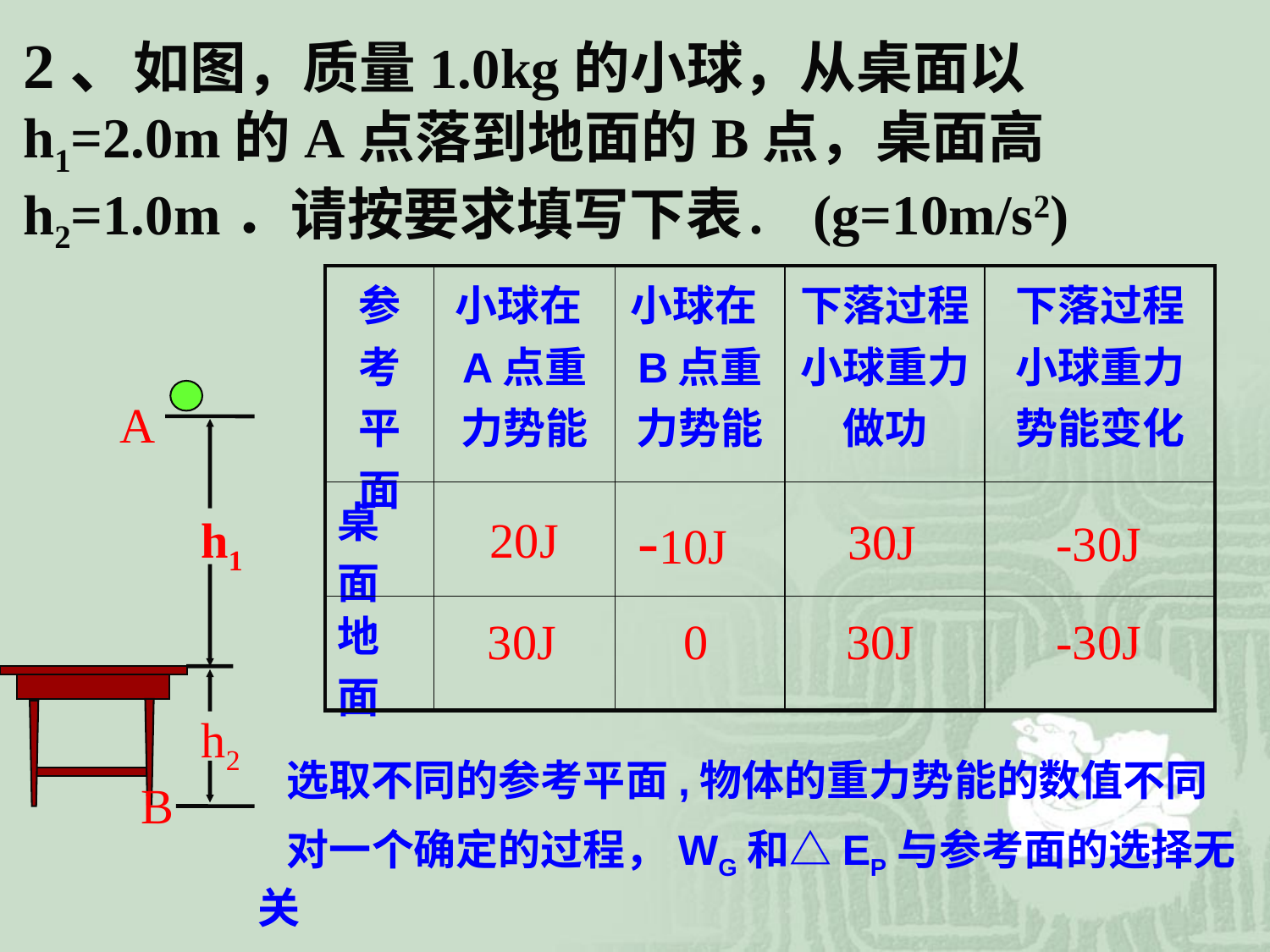

2、如图，质量1.0kg的小球，从桌面以h1=2.0m的A点落到地面的B点，桌面高h2=1.0m．请按要求填写下表．(g=10m/s2)
| 参考 平面 | 小球在A点重力势能 | 小球在B点重力势能 | 下落过程小球重力做功 | 下落过程小球重力势能变化 |
| --- | --- | --- | --- | --- |
| 桌面 |  |  |  |  |
| 地面 |  |  |  |  |

h1

h2

A
B
-10J
 20J
30J
-30J
30J
0
30J
-30J
 选取不同的参考平面,物体的重力势能的数值不同
 对一个确定的过程，WG和△EP与参考面的选择无关